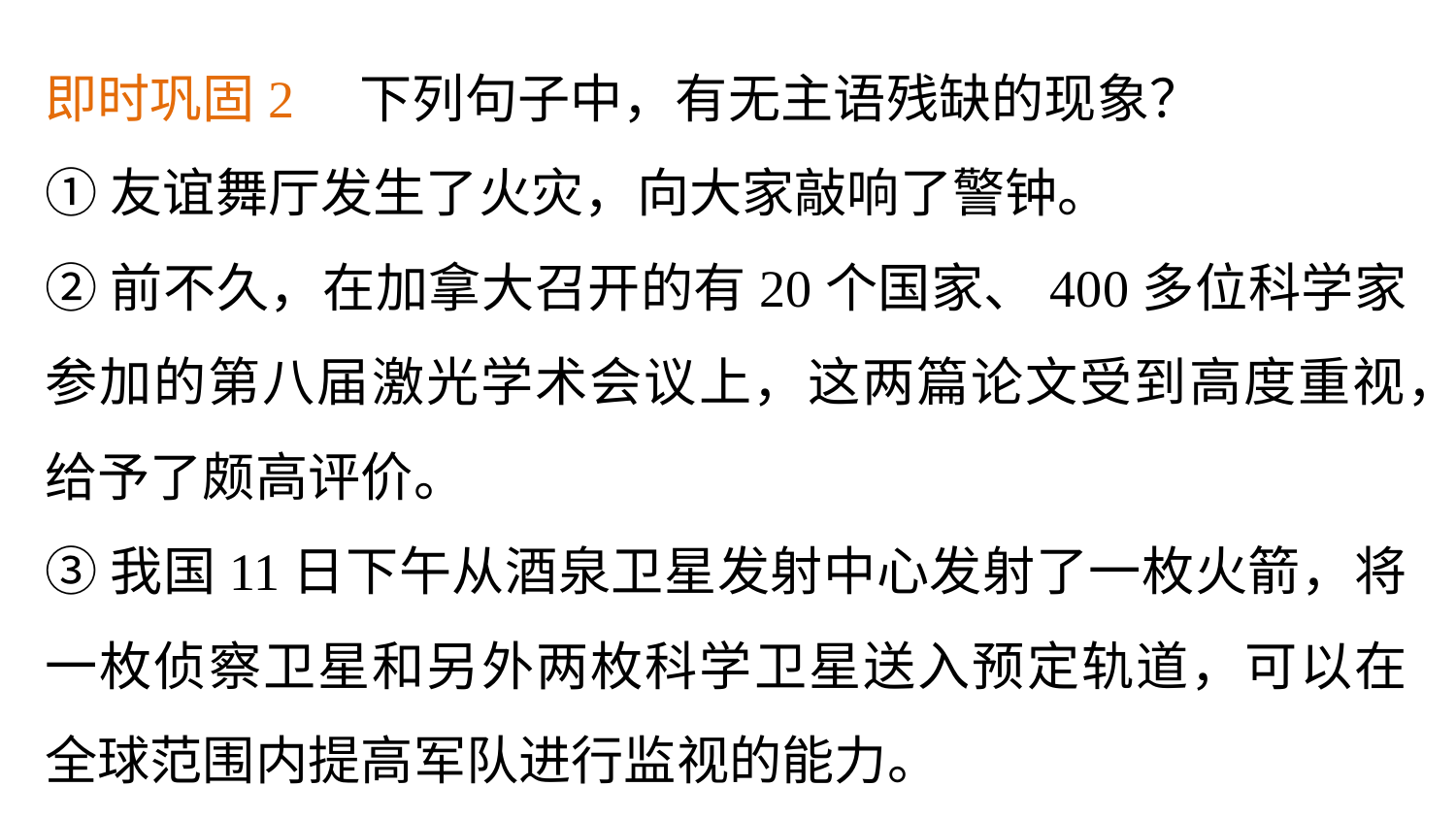

即时巩固2　下列句子中，有无主语残缺的现象？
①友谊舞厅发生了火灾，向大家敲响了警钟。
②前不久，在加拿大召开的有20个国家、400多位科学家参加的第八届激光学术会议上，这两篇论文受到高度重视，给予了颇高评价。
③我国11日下午从酒泉卫星发射中心发射了一枚火箭，将一枚侦察卫星和另外两枚科学卫星送入预定轨道，可以在全球范围内提高军队进行监视的能力。